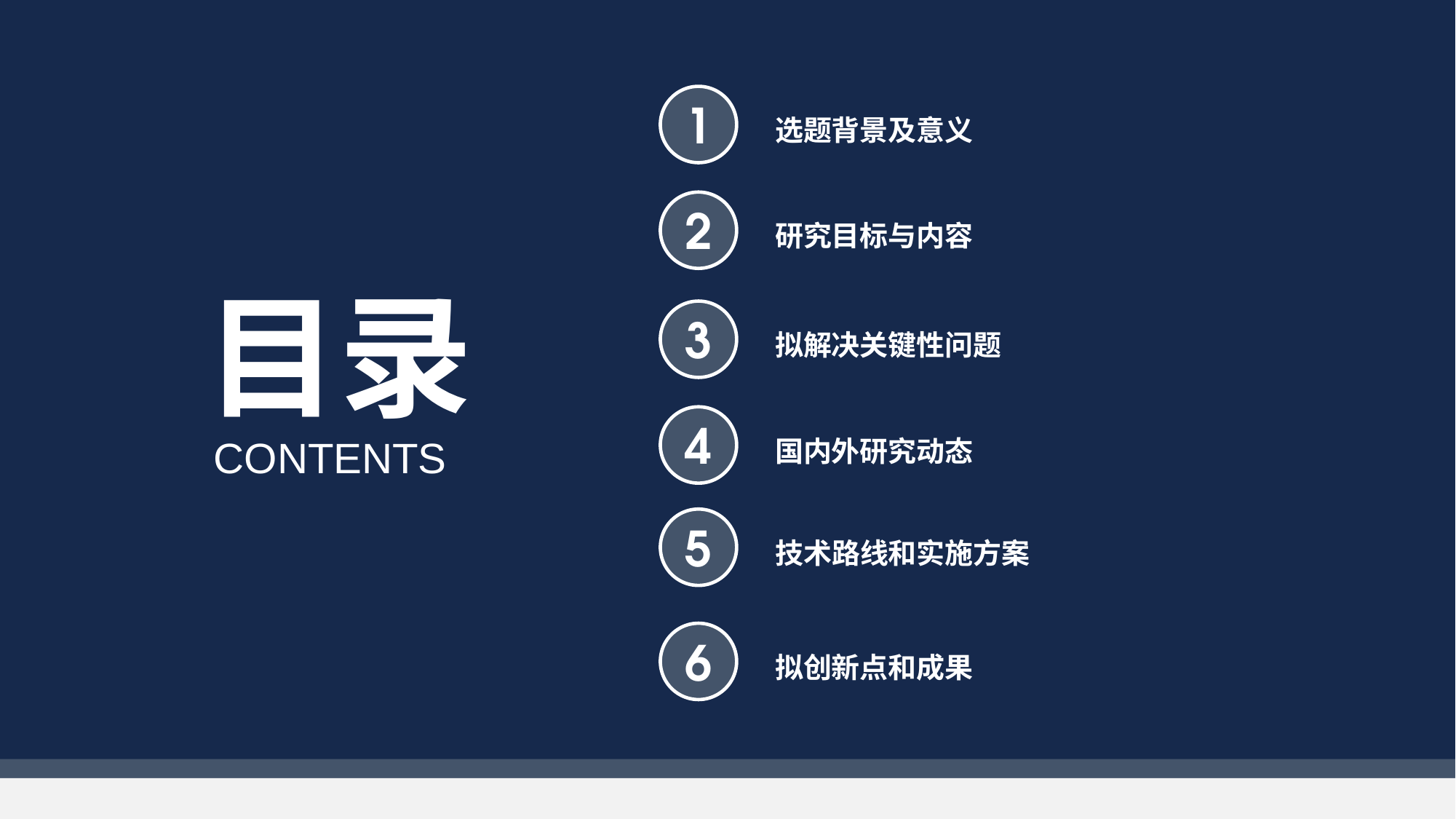

1
选题背景及意义
2
研究目标与内容
目录
3
拟解决关键性问题
4
CONTENTS
国内外研究动态
5
技术路线和实施方案
6
拟创新点和成果